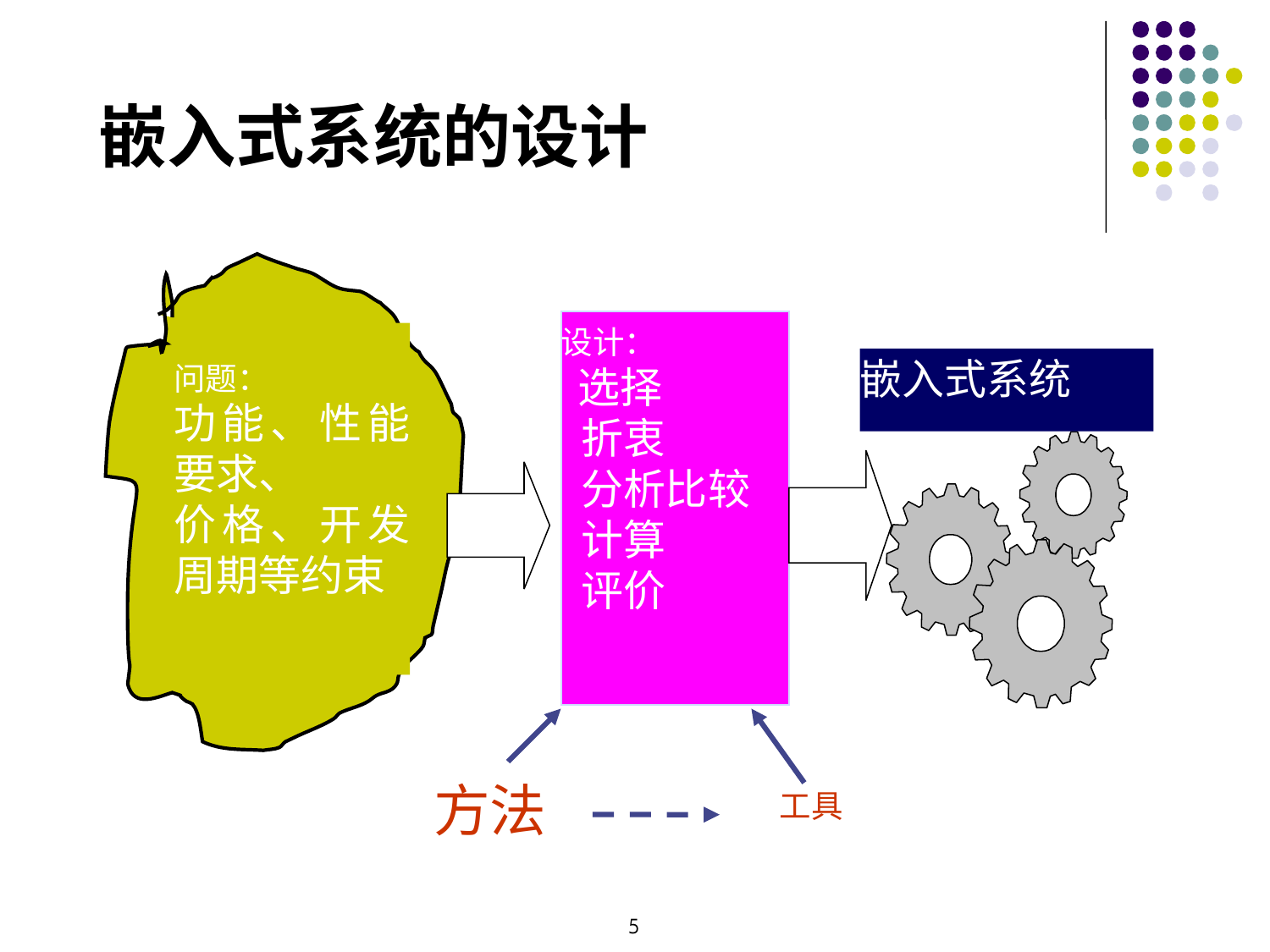

# 嵌入式系统的设计

设计：
 选择
 折衷
 分析比较
 计算
 评价

问题：
功能、性能要求、
价格、开发周期等约束

嵌入式系统

方法
工具

5